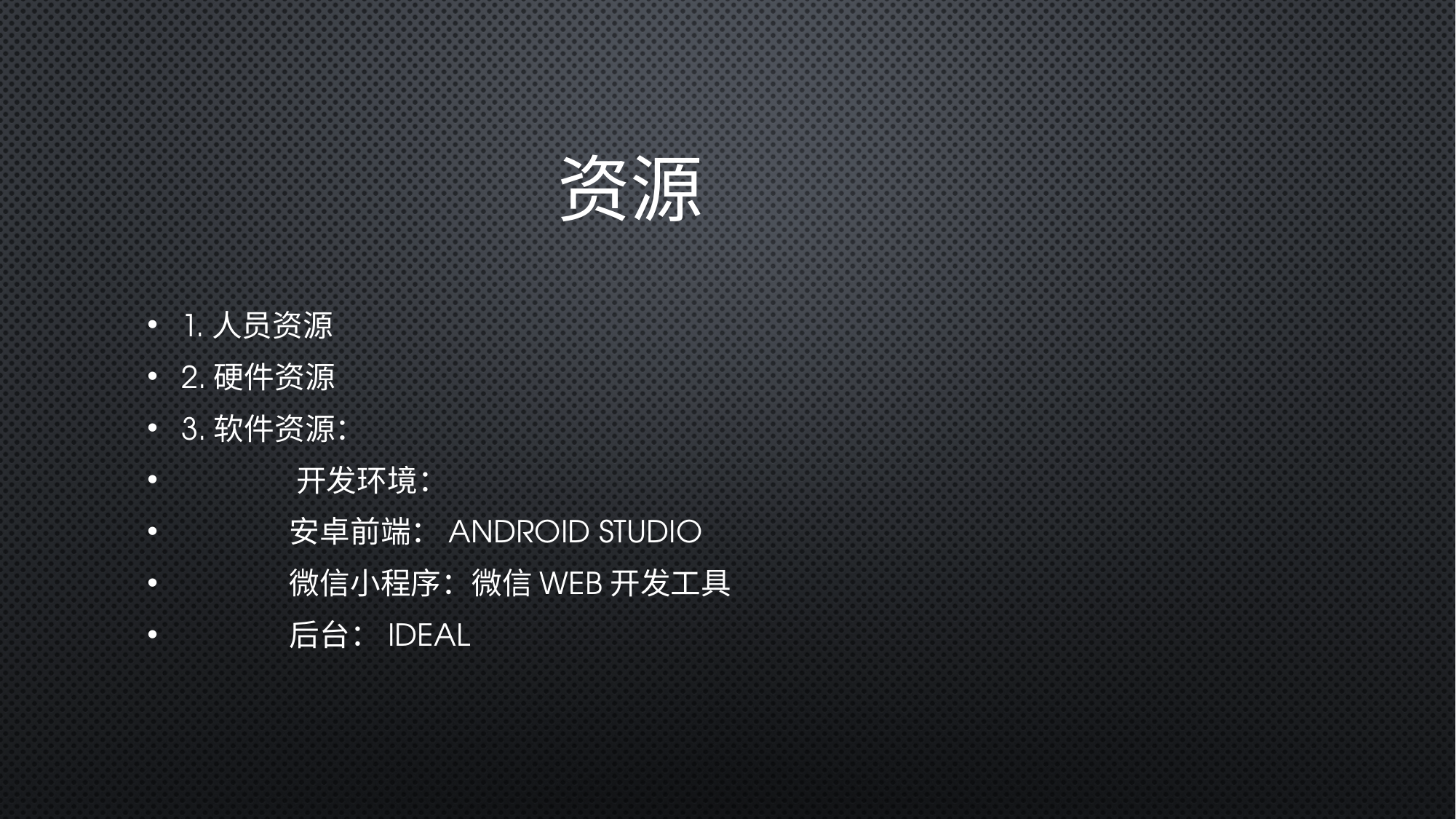

# 资源
1.人员资源
2.硬件资源
3.软件资源：
                开发环境：
               安卓前端：Android studio
               微信小程序：微信web开发工具
               后台：Ideal